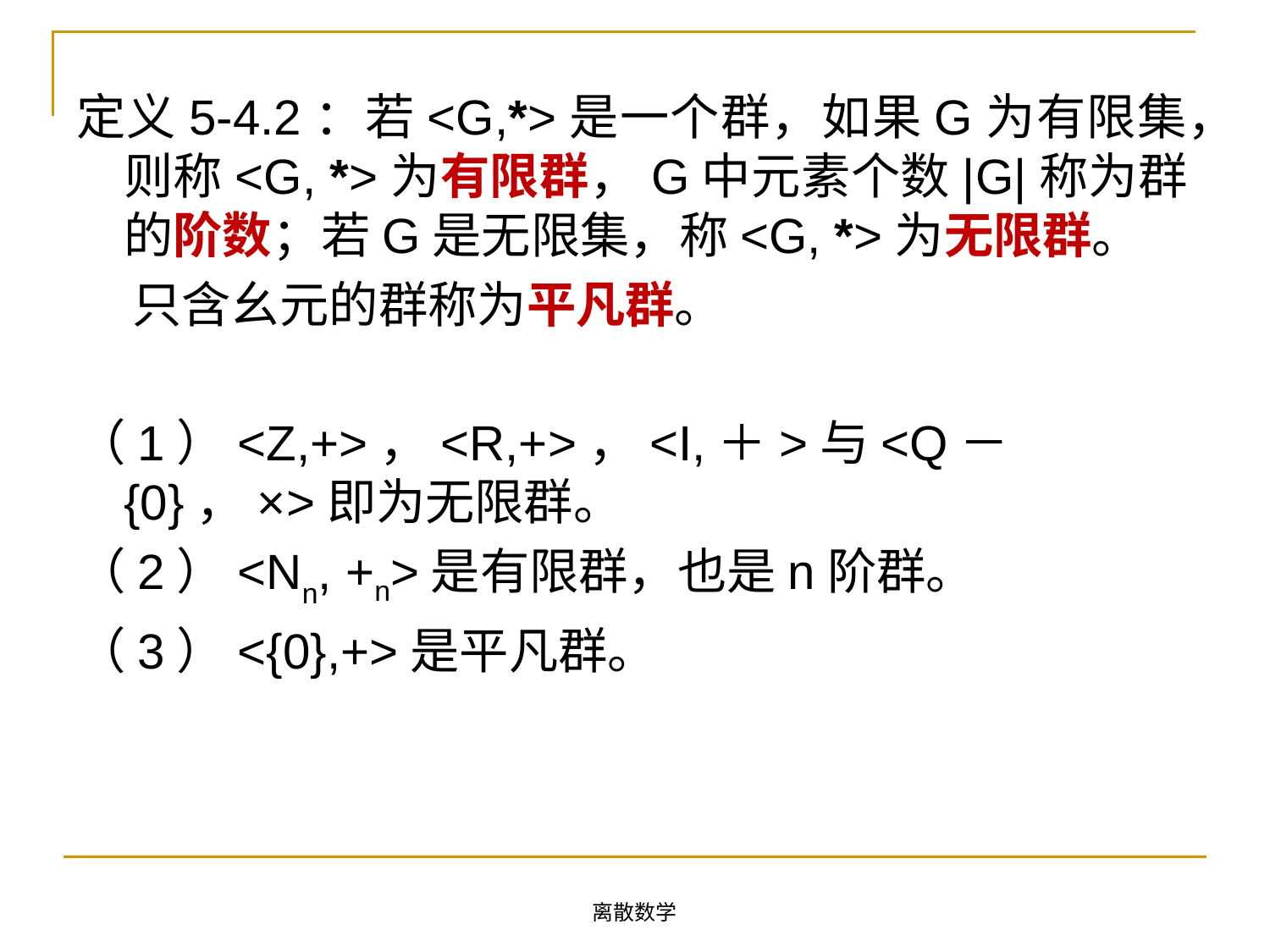

定义5-4.2：若<G,*>是一个群，如果G为有限集，则称<G, *>为有限群，G中元素个数|G|称为群的阶数；若G是无限集，称<G, *>为无限群。
    只含幺元的群称为平凡群。

（1）<Z,+>，<R,+>，<I,＋>与<Q－{0}，×>即为无限群。
（2）<Nn, +n>是有限群，也是n阶群。
（3）<{0},+>是平凡群。

61
离散数学